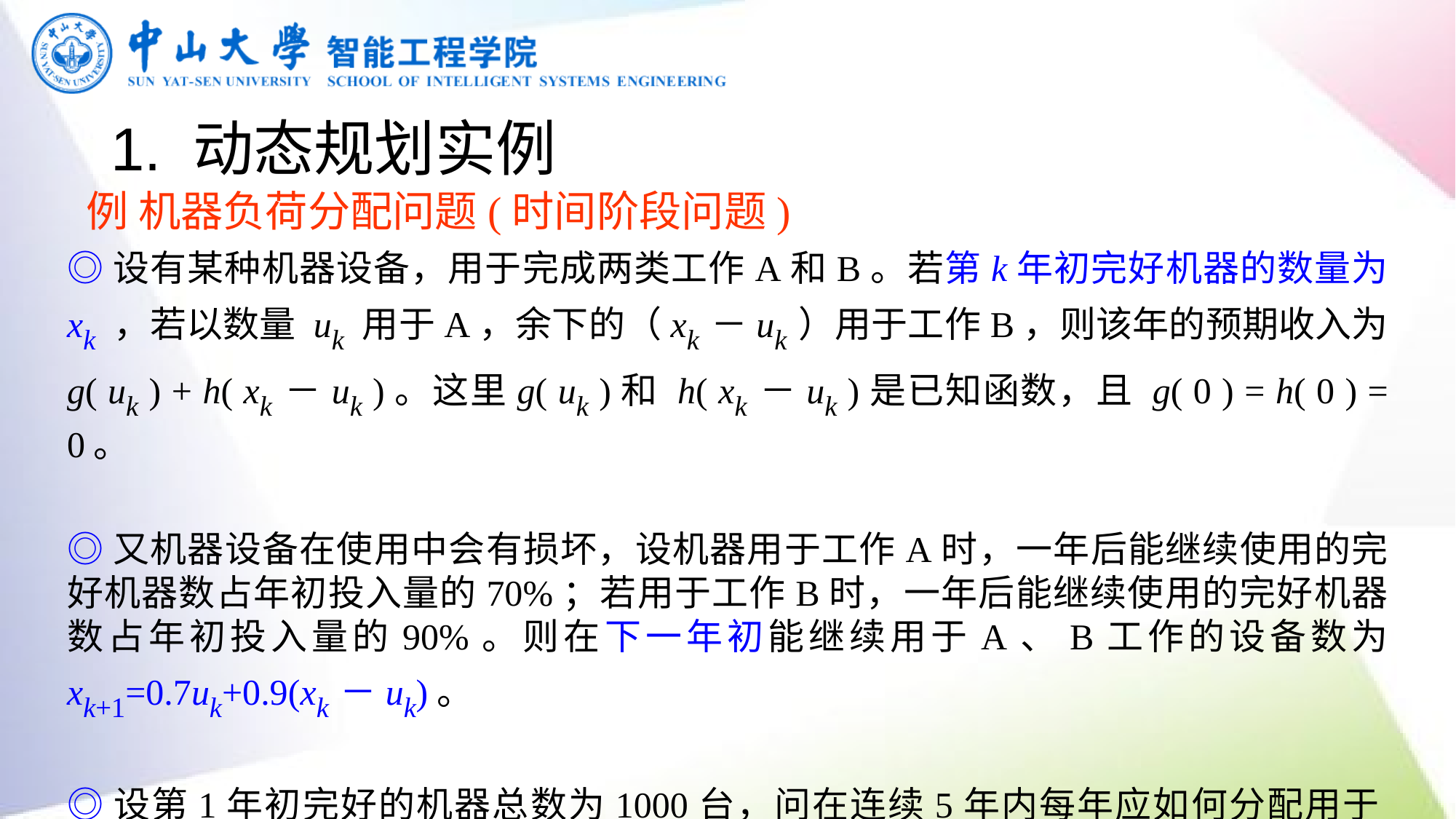

# 1. 动态规划实例
 例 机器负荷分配问题(时间阶段问题)
◎设有某种机器设备，用于完成两类工作A和B。若第k年初完好机器的数量为 xk ，若以数量 uk 用于A，余下的（xk－uk）用于工作B，则该年的预期收入为 g( uk ) + h( xk－uk )。这里g( uk )和 h( xk－uk )是已知函数，且 g( 0 ) = h( 0 ) = 0。

◎又机器设备在使用中会有损坏，设机器用于工作A时，一年后能继续使用的完好机器数占年初投入量的70%；若用于工作B时，一年后能继续使用的完好机器数占年初投入量的90%。则在下一年初能继续用于A、B工作的设备数为 xk+1=0.7uk+0.9(xk－uk)。

◎设第1年初完好的机器总数为1000台，问在连续5年内每年应如何分配用于A、B两项工作的机器数，使5年的总收益为最大。